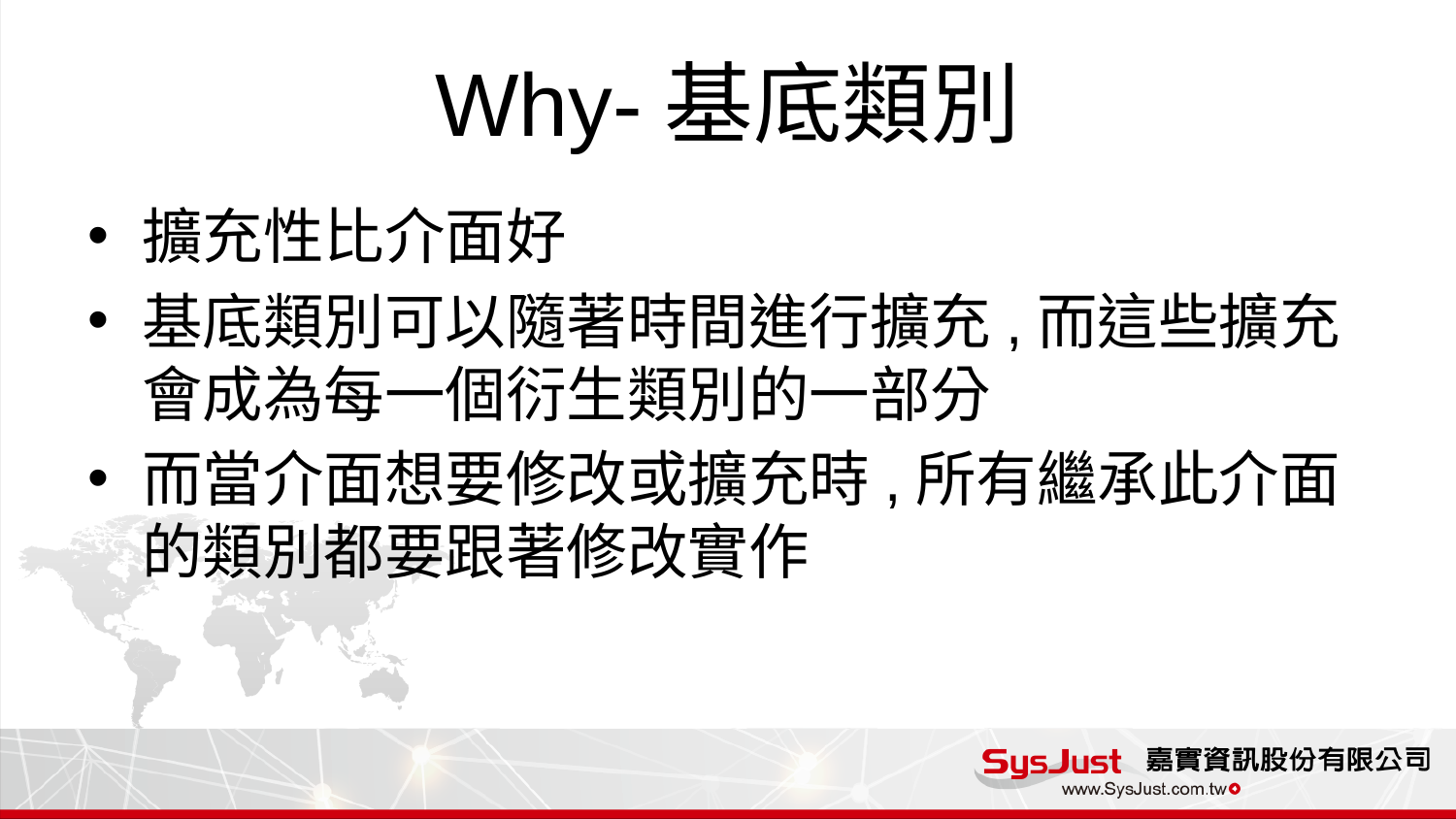

# Why-基底類別
擴充性比介面好
基底類別可以隨著時間進行擴充,而這些擴充會成為每一個衍生類別的一部分
而當介面想要修改或擴充時,所有繼承此介面的類別都要跟著修改實作